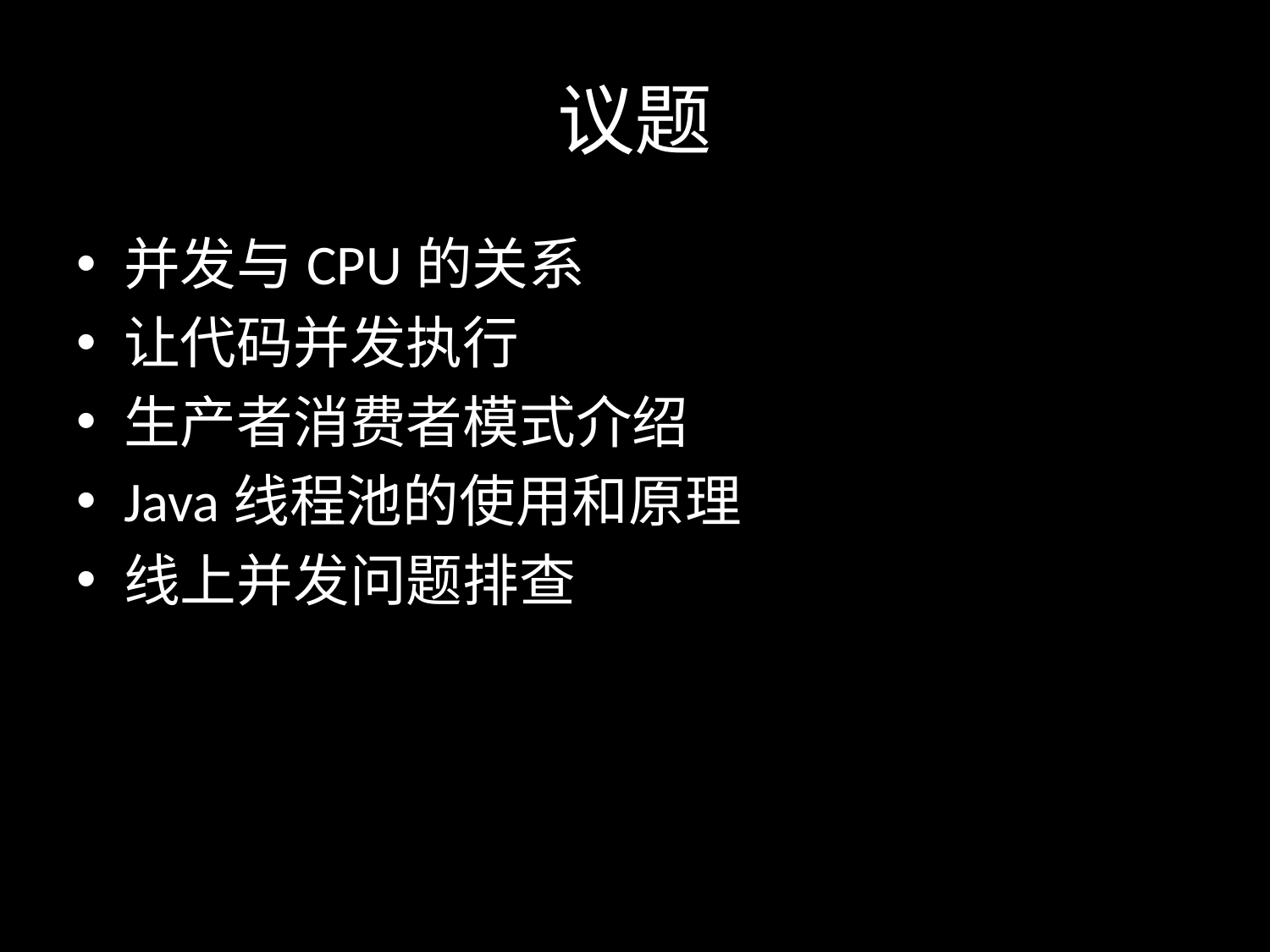

# 议题
并发与CPU的关系
让代码并发执行
生产者消费者模式介绍
Java线程池的使用和原理
线上并发问题排查